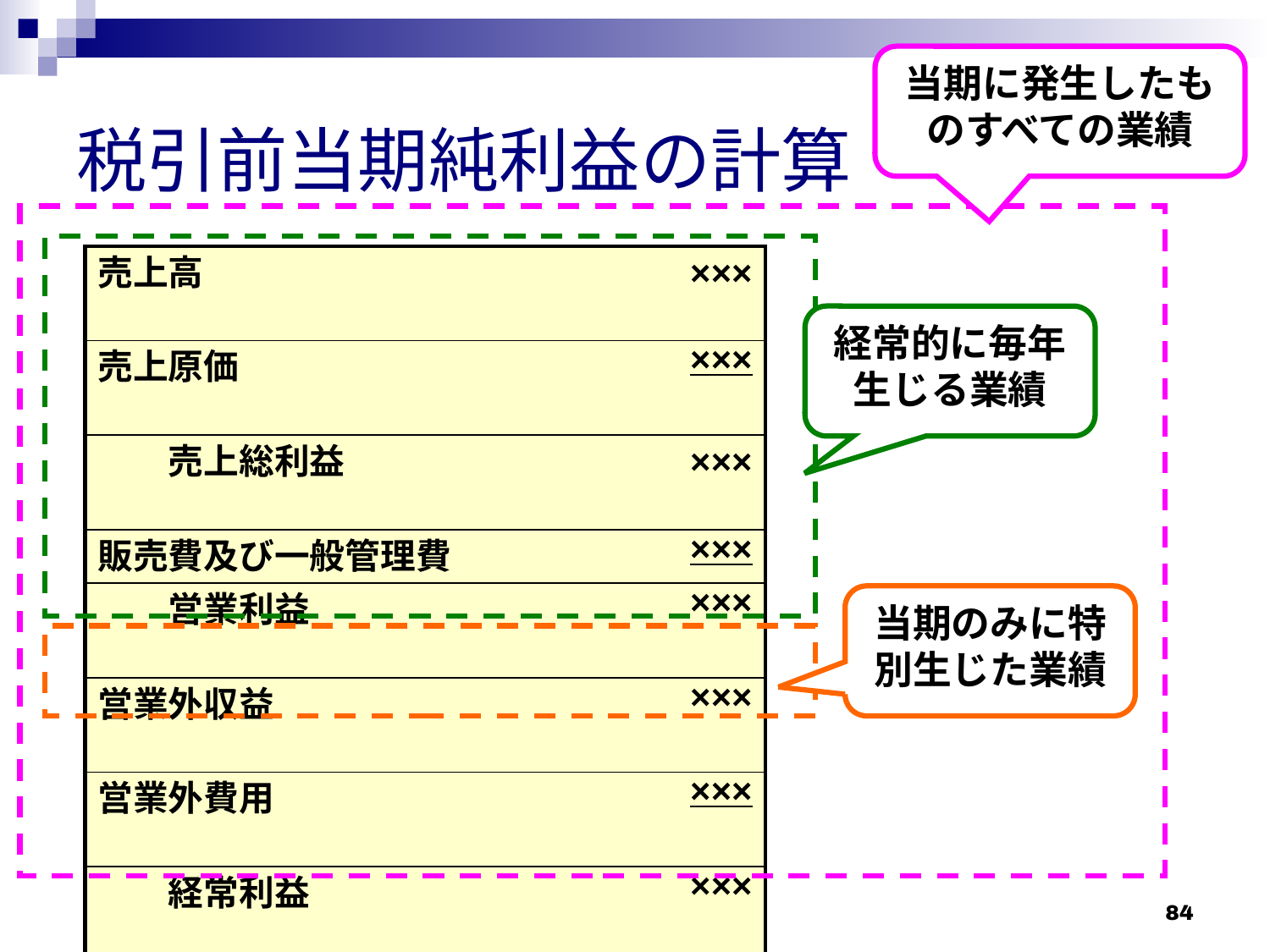

当期に発生したものすべての業績
# 税引前当期純利益の計算

| 売上高 | ××× |
| --- | --- |
| 売上原価 | ××× |
| 売上総利益 | ××× |
| 販売費及び一般管理費 | ××× |
| 営業利益 | ××× |
| 営業外収益 | ××× |
| 営業外費用 | ××× |
| 経常利益 | ××× |
| 特別利益 | ××× |
| 特別損失 | ××× |
| 税引前当期純利益 | ××× |
経常的に毎年生じる業績
当期のみに特別生じた業績

84